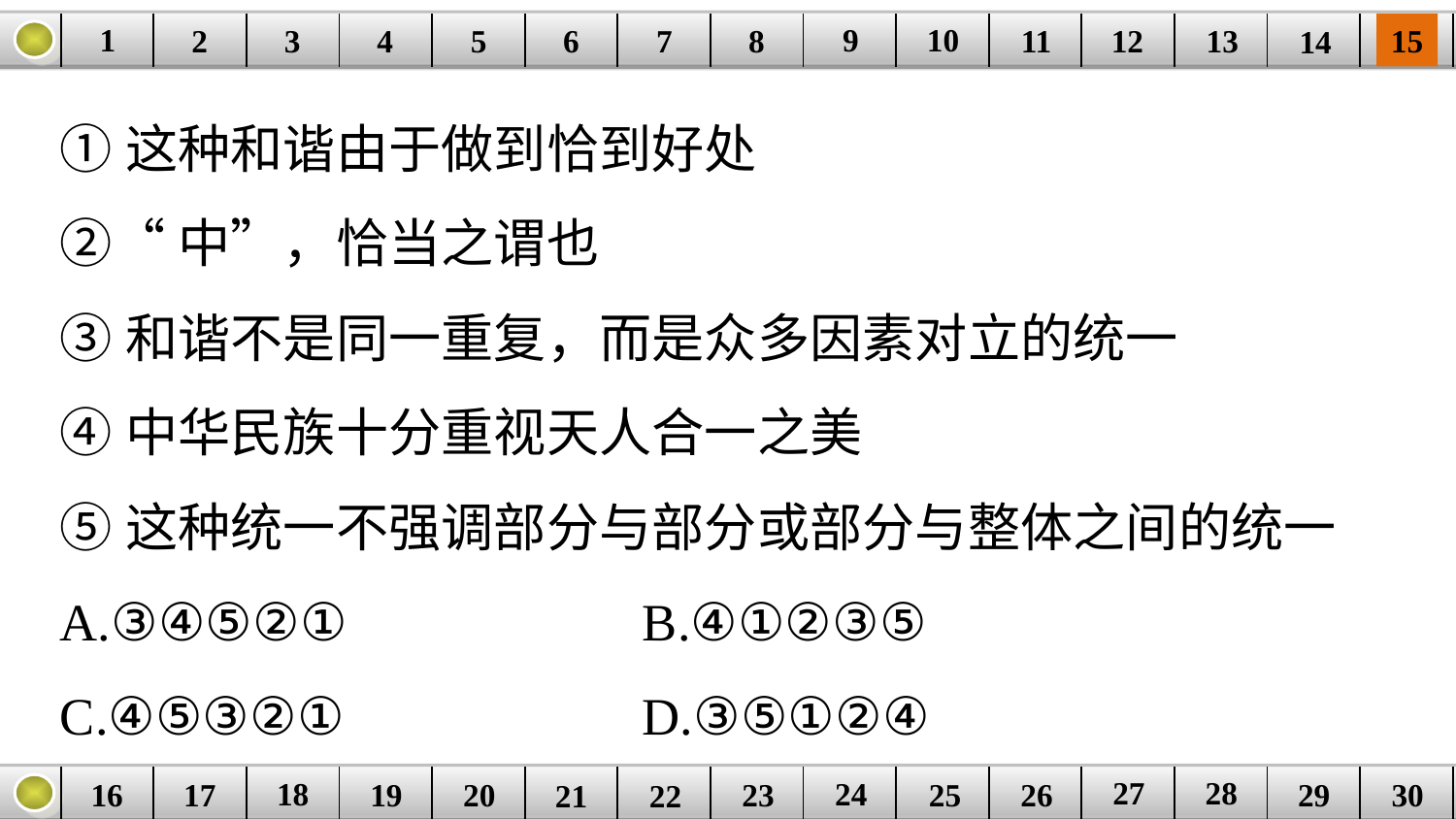

9
10
1
3
4
5
6
8
11
2
12
15
|  |  |  |  |  |  |  |  |  |  |  |  |  |  |  |
| --- | --- | --- | --- | --- | --- | --- | --- | --- | --- | --- | --- | --- | --- | --- |
7
13
14

①这种和谐由于做到恰到好处
②“中”，恰当之谓也
③和谐不是同一重复，而是众多因素对立的统一
④中华民族十分重视天人合一之美
⑤这种统一不强调部分与部分或部分与整体之间的统一
A.③④⑤②①  		B.④①②③⑤
C.④⑤③②①  		D.③⑤①②④

27
28
18
24
16
25
26
30
|  |  |  |  |  |  |  |  |  |  |  |  |  |  |  |
| --- | --- | --- | --- | --- | --- | --- | --- | --- | --- | --- | --- | --- | --- | --- |
23
17
19
20
29
21
22